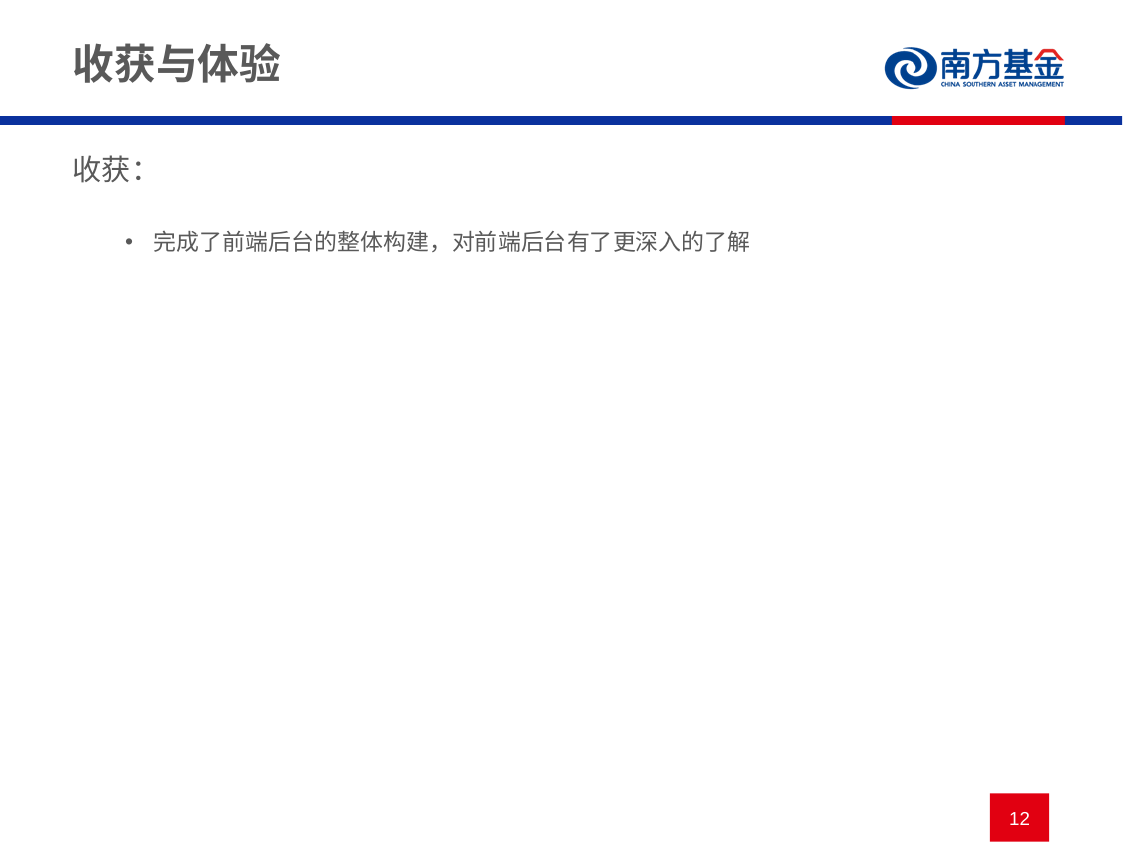

# 收获与体验
收获：
完成了前端后台的整体构建，对前端后台有了更深入的了解

12